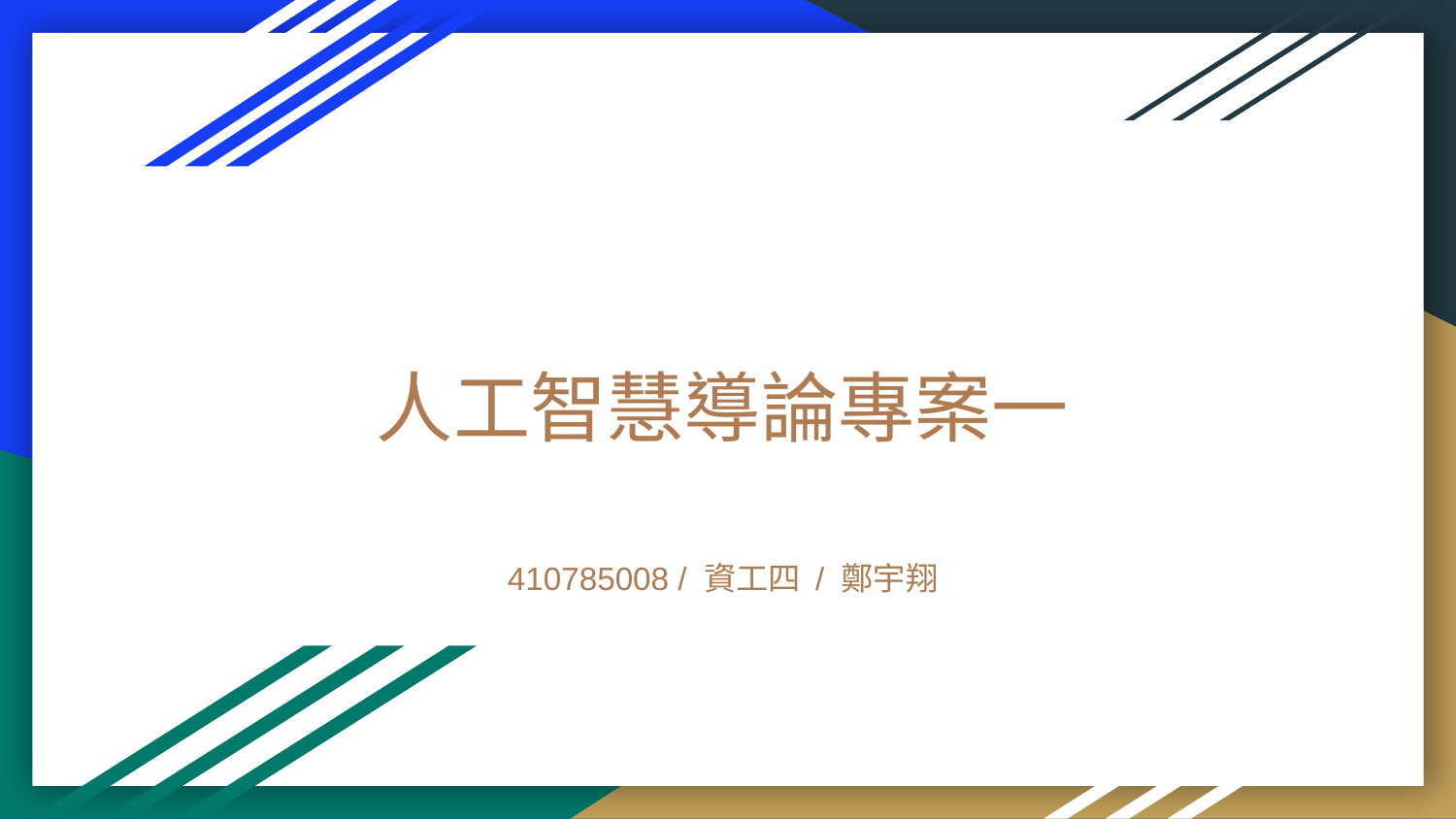

# 人工智慧導論專案一
410785008 / 資工四 / 鄭宇翔